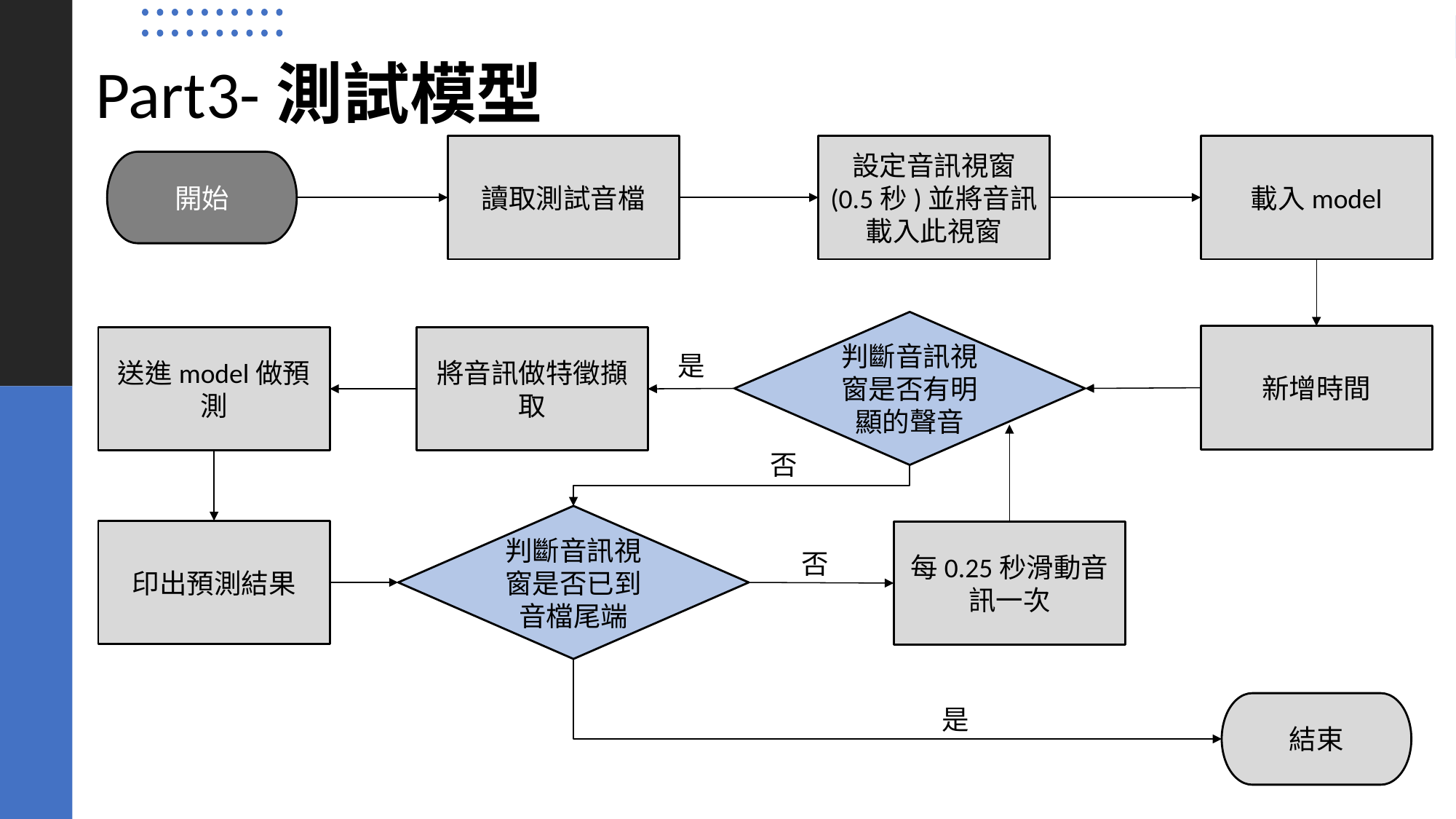

Part3-測試模型

載入model
讀取測試音檔
設定音訊視窗
(0.5秒)並將音訊載入此視窗
開始
判斷音訊視窗是否有明顯的聲音
新增時間
送進model做預測
將音訊做特徵擷取
是

否
判斷音訊視窗是否已到音檔尾端
印出預測結果
每0.25秒滑動音訊一次
否
結束
是